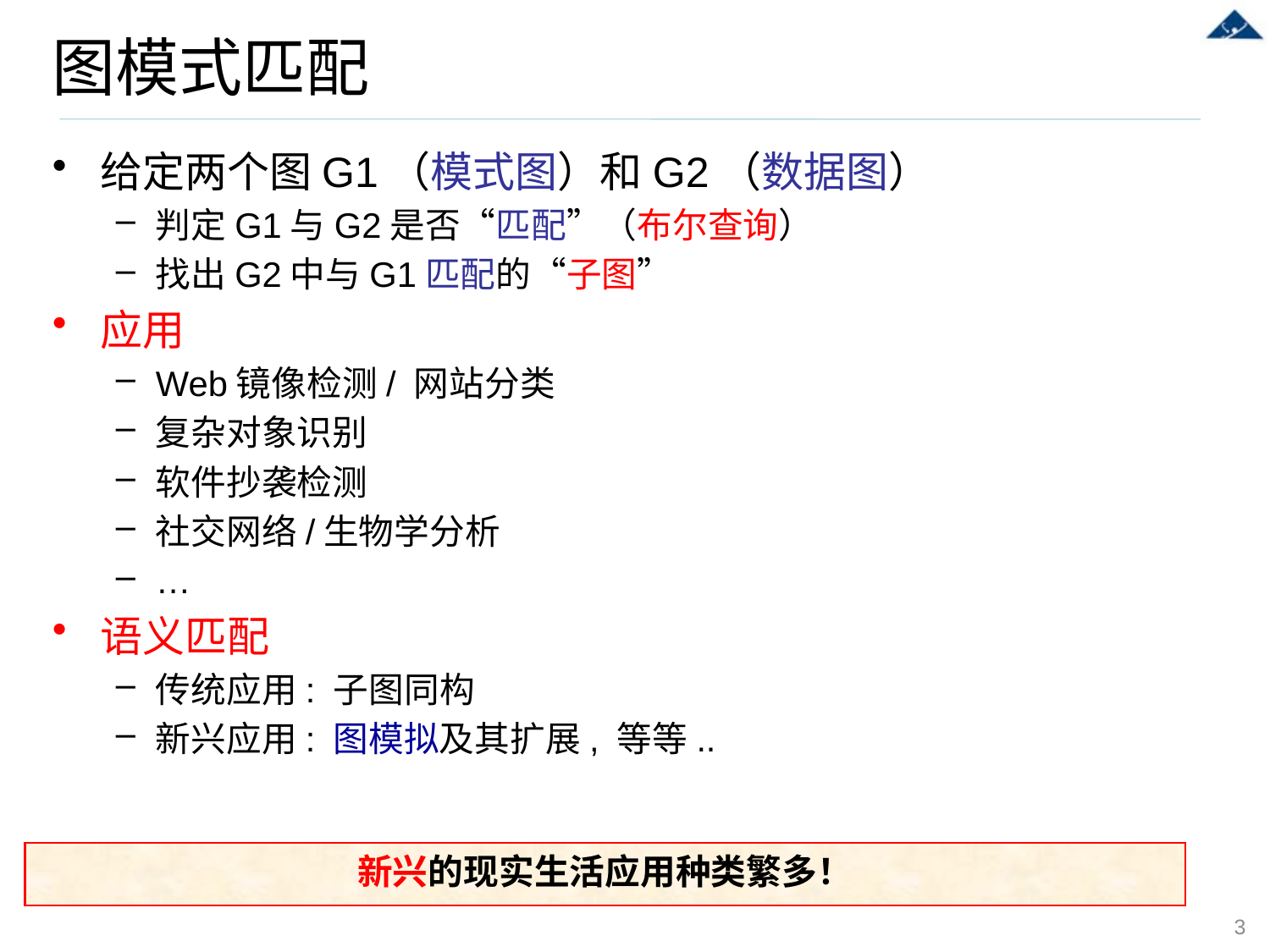

# 图模式匹配
给定两个图G1（模式图）和G2（数据图）
判定G1与G2是否“匹配”（布尔查询）
找出G2中与G1匹配的“子图”
应用
Web镜像检测/ 网站分类
复杂对象识别
软件抄袭检测
社交网络/生物学分析
…
语义匹配
传统应用: 子图同构
新兴应用: 图模拟及其扩展, 等等..
新兴的现实生活应用种类繁多！
3